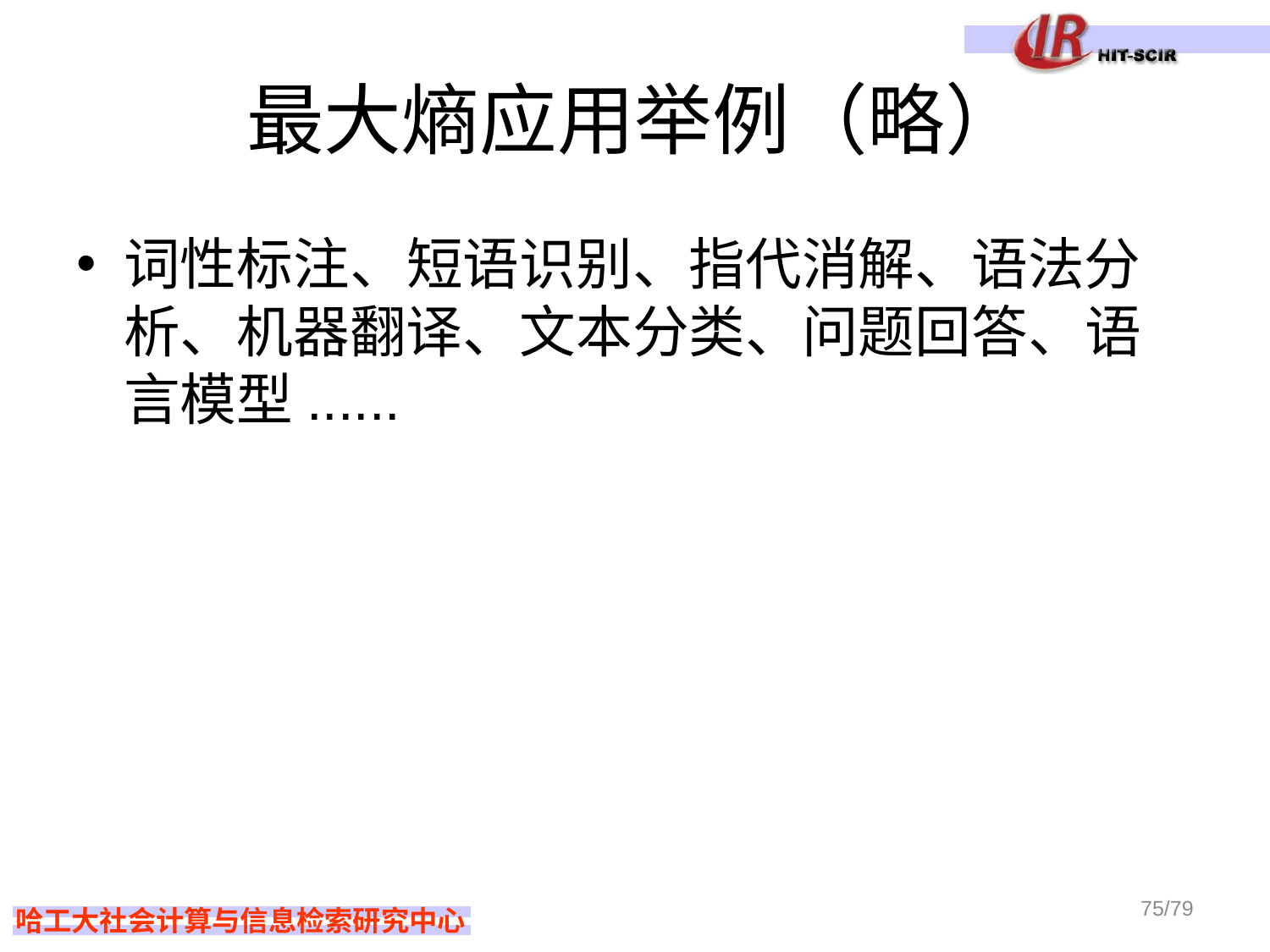

# 最大熵应用举例（略）
词性标注、短语识别、指代消解、语法分析、机器翻译、文本分类、问题回答、语言模型......

75/79